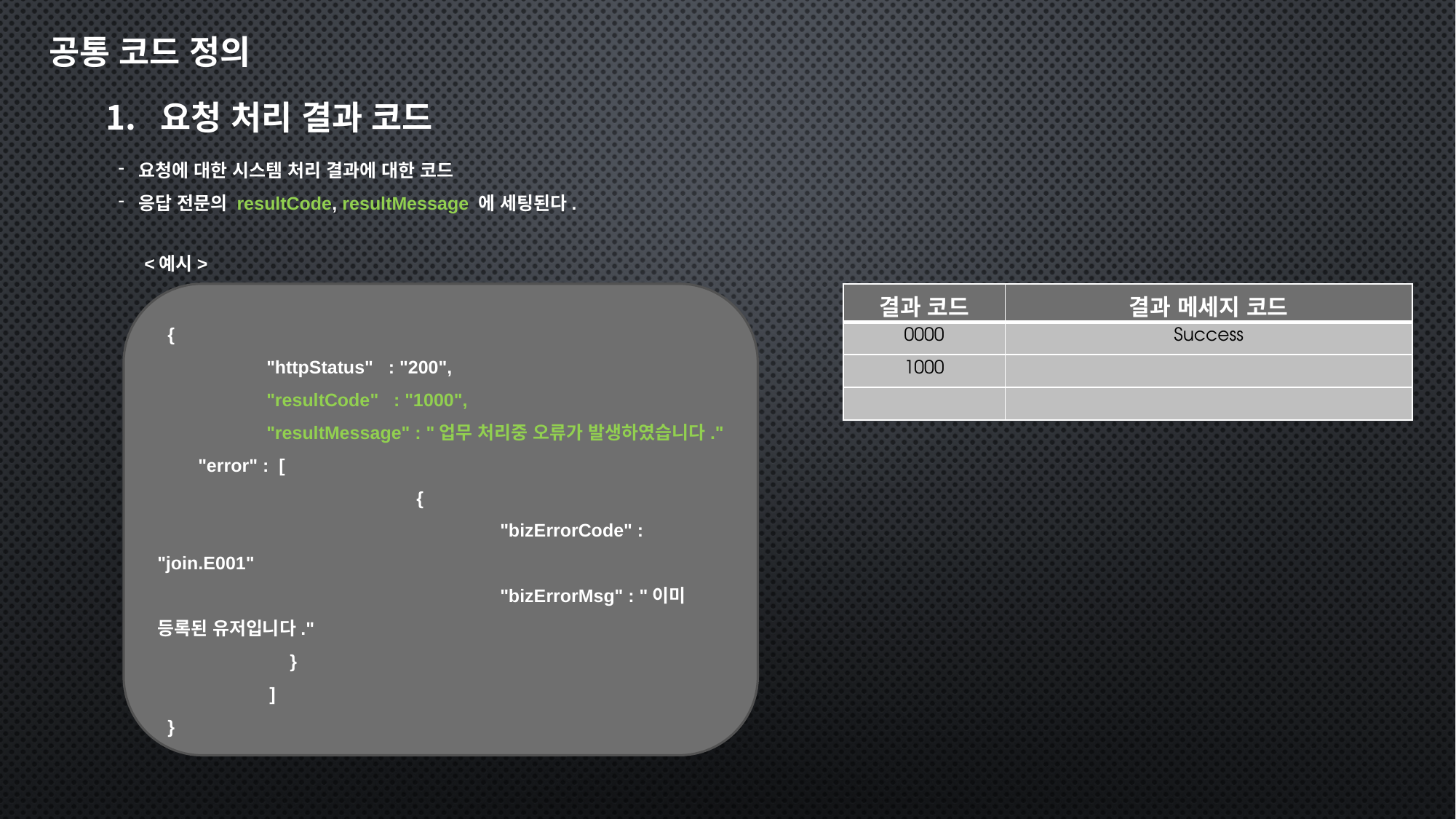

공통 코드 정의
요청 처리 결과 코드
요청에 대한 시스템 처리 결과에 대한 코드
응답 전문의 resultCode, resultMessage 에 세팅된다.
<예시>
  {
	"httpStatus"   : "200",
	"resultCode"   : "1000",
	"resultMessage" : "업무 처리중 오류가 발생하였습니다."
        "error" :  [
		        {
			   "bizErrorCode" : "join.E001"
			   "bizErrorMsg" : "이미 등록된 유저입니다."
                          }
                      ]
  }
| 결과 코드 | 결과 메세지 코드 |
| --- | --- |
| 0000 | Success |
| 1000 |  |
|  |  |